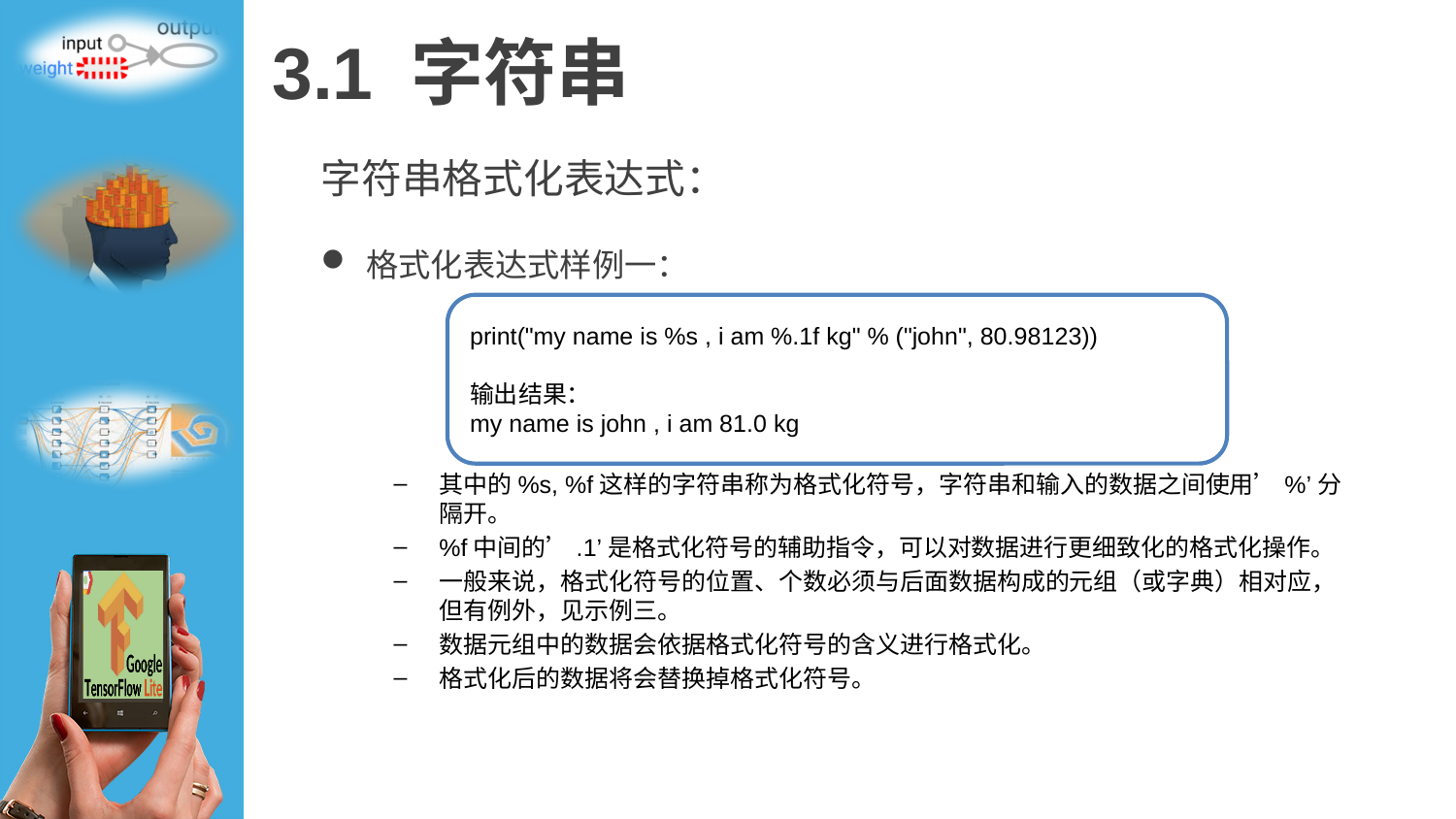

# 3.1 字符串
字符串格式化表达式：
格式化表达式样例一：

其中的%s, %f这样的字符串称为格式化符号，字符串和输入的数据之间使用’%’分隔开。
%f中间的’.1’是格式化符号的辅助指令，可以对数据进行更细致化的格式化操作。
一般来说，格式化符号的位置、个数必须与后面数据构成的元组（或字典）相对应，但有例外，见示例三。
数据元组中的数据会依据格式化符号的含义进行格式化。
格式化后的数据将会替换掉格式化符号。

print("my name is %s , i am %.1f kg" % ("john", 80.98123))

输出结果：
my name is john , i am 81.0 kg